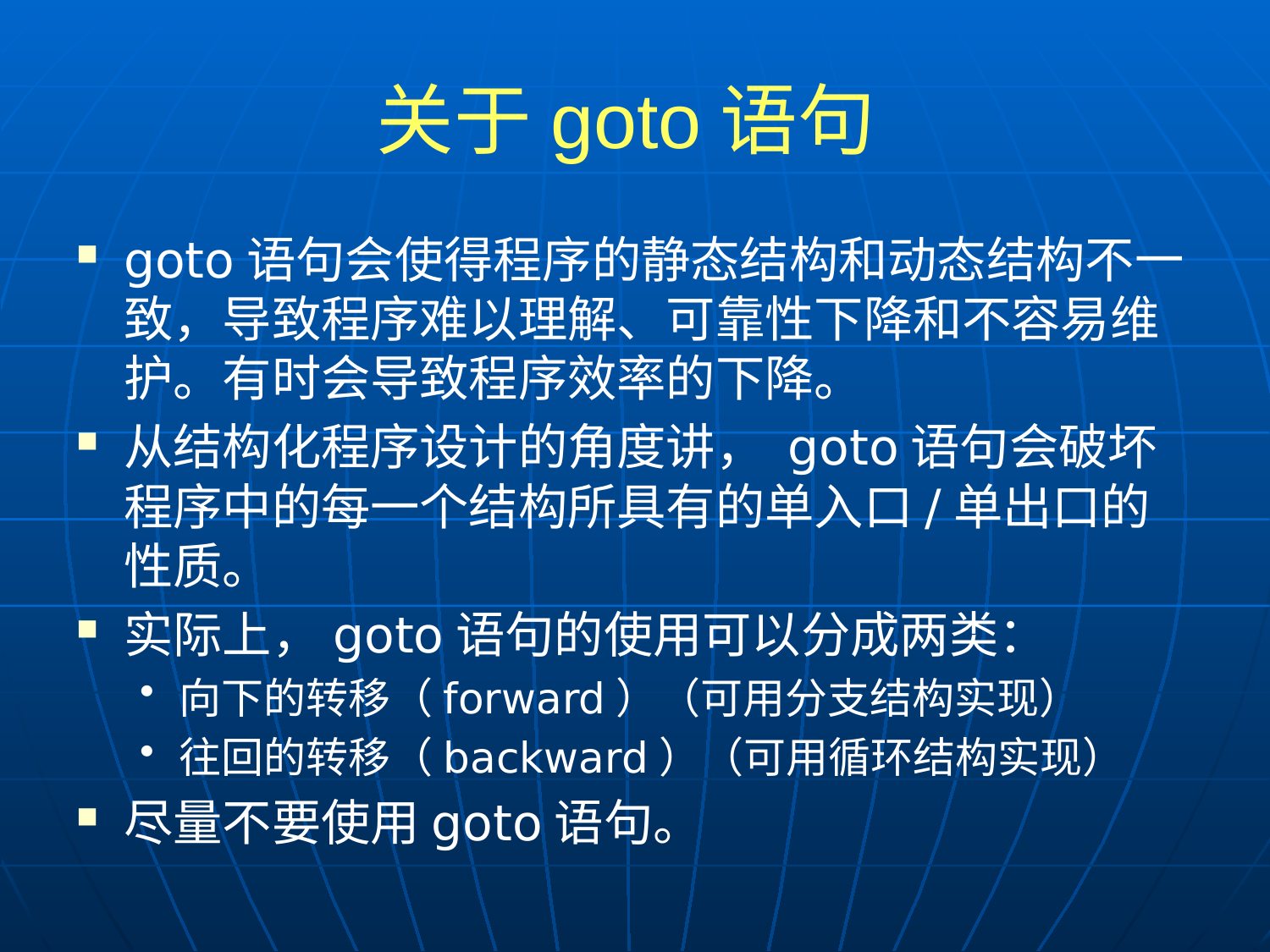

# 关于goto语句
goto语句会使得程序的静态结构和动态结构不一致，导致程序难以理解、可靠性下降和不容易维护。有时会导致程序效率的下降。
从结构化程序设计的角度讲， goto语句会破坏程序中的每一个结构所具有的单入口/单出口的性质。
实际上，goto语句的使用可以分成两类：
向下的转移（forward）（可用分支结构实现）
往回的转移（backward）（可用循环结构实现）
尽量不要使用goto语句。